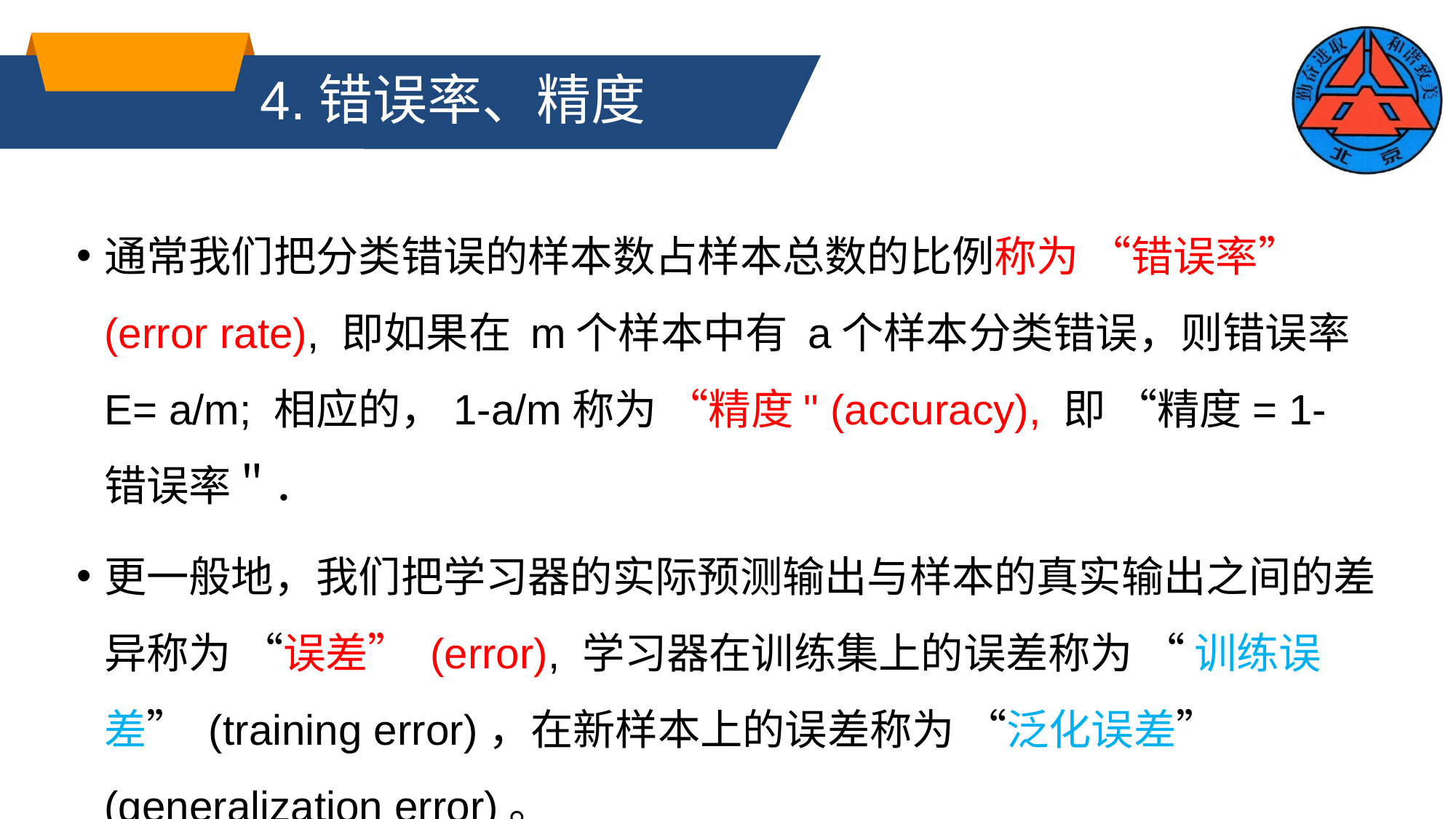

# 4.错误率、精度
通常我们把分类错误的样本数占样本总数的比例称为 “错误率” (error rate), 即如果在 m个样本中有 a个样本分类错误，则错误率 E= a/m; 相应的，1-a/m称为 “精度" (accuracy), 即 “精度= 1-错误率＂．
更一般地，我们把学习器的实际预测输出与样本的真实输出之间的差异称为 “误差” (error), 学习器在训练集上的误差称为 “ 训练误差” (training error)，在新样本上的误差称为 “泛化误差” (generalization error)。